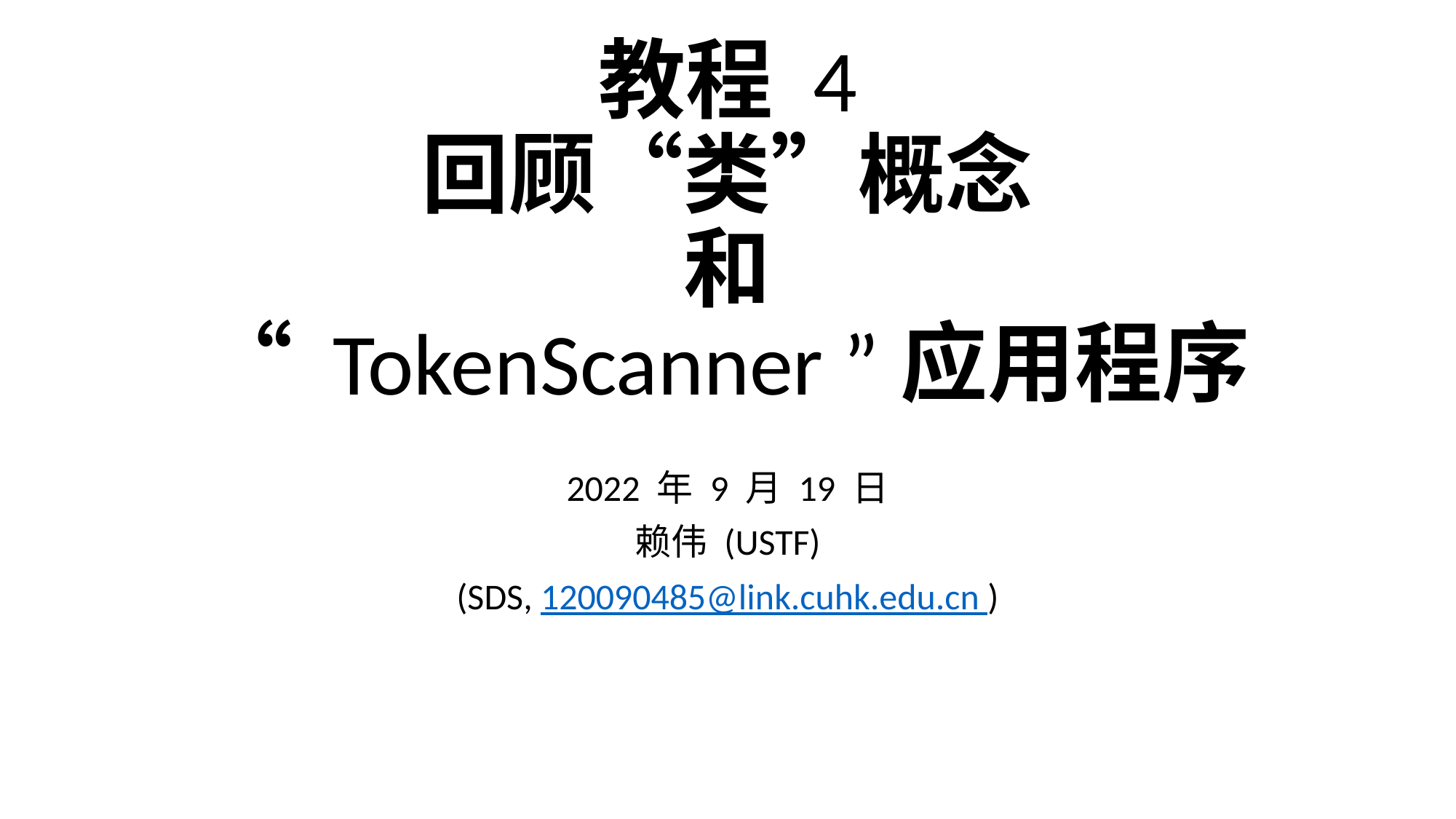

# 教程 4 回顾“类”概念 和 “ TokenScanner ”应用程序
2022 年 9 月 19 日
赖伟 (USTF)
(SDS, 120090485@link.cuhk.edu.cn )